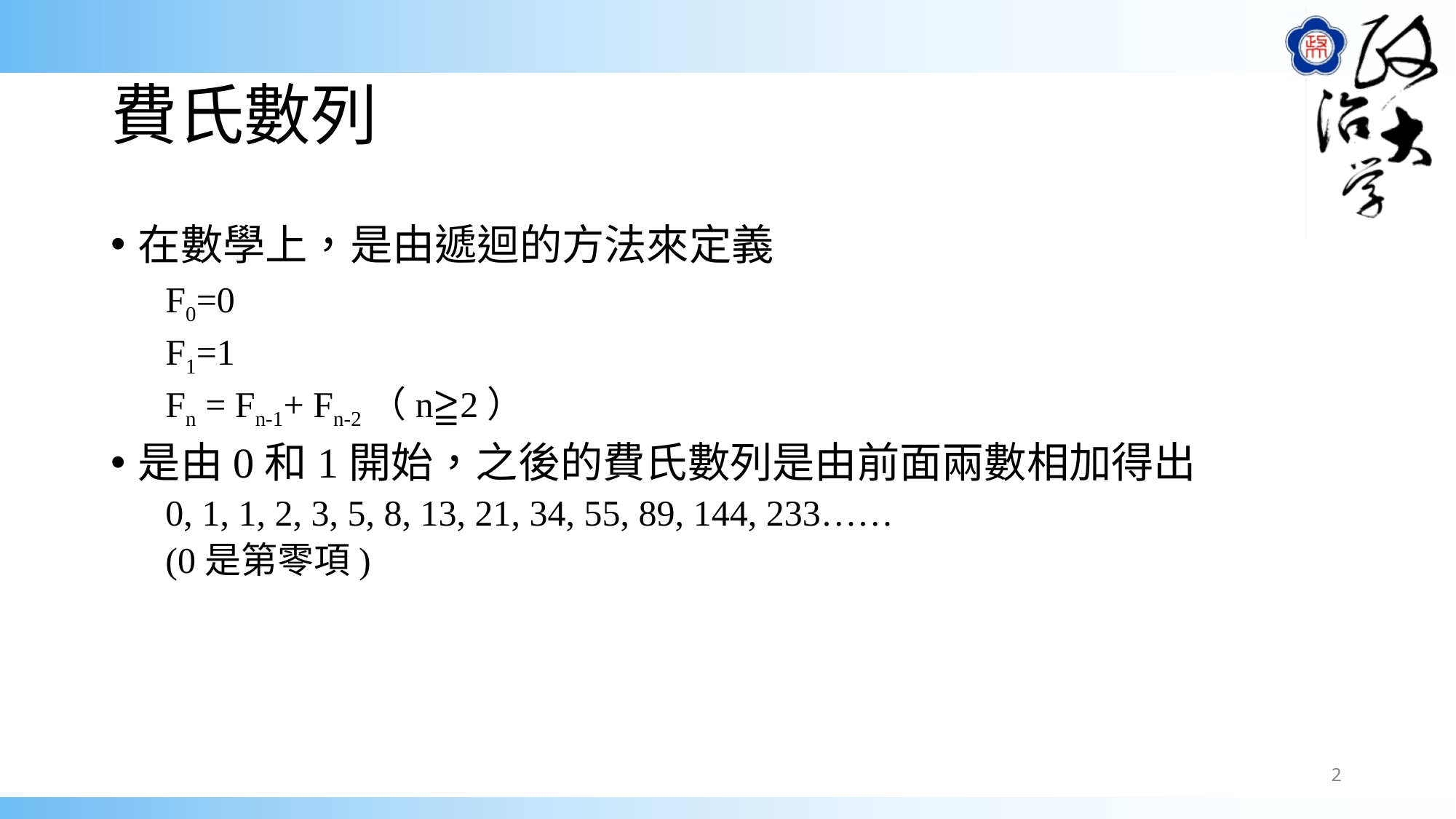

# 費氏數列
在數學上，是由遞迴的方法來定義
F0=0
F1=1
Fn = Fn-1+ Fn-2（n≧2）
是由0和1開始，之後的費氏數列是由前面兩數相加得出
0, 1, 1, 2, 3, 5, 8, 13, 21, 34, 55, 89, 144, 233……
(0是第零項)